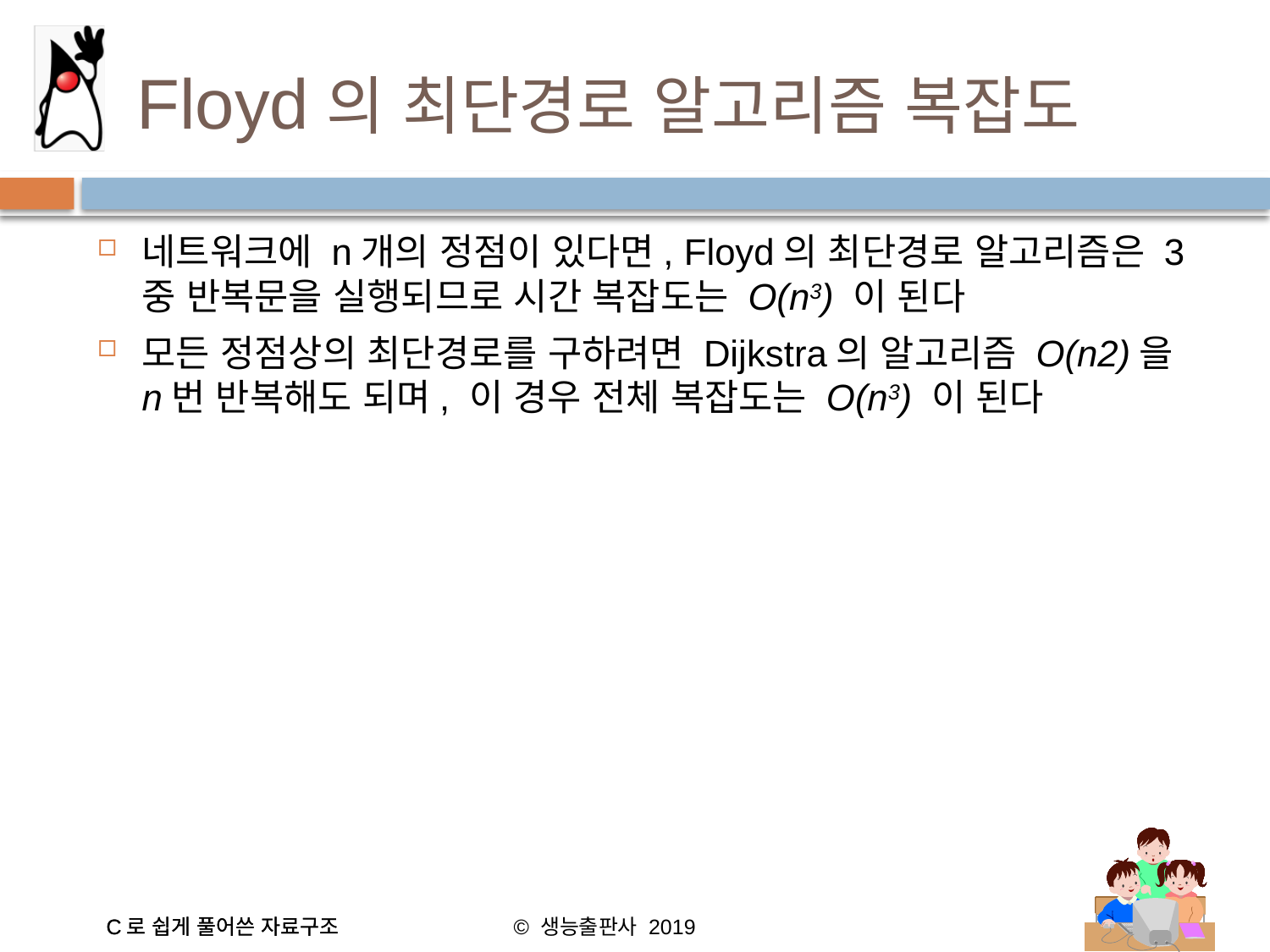

# Floyd의 최단경로 알고리즘 복잡도
네트워크에 n개의 정점이 있다면, Floyd의 최단경로 알고리즘은 3중 반복문을 실행되므로 시간 복잡도는 O(n3) 이 된다
모든 정점상의 최단경로를 구하려면 Dijkstra의 알고리즘 O(n2)을 n번 반복해도 되며, 이 경우 전체 복잡도는 O(n3) 이 된다